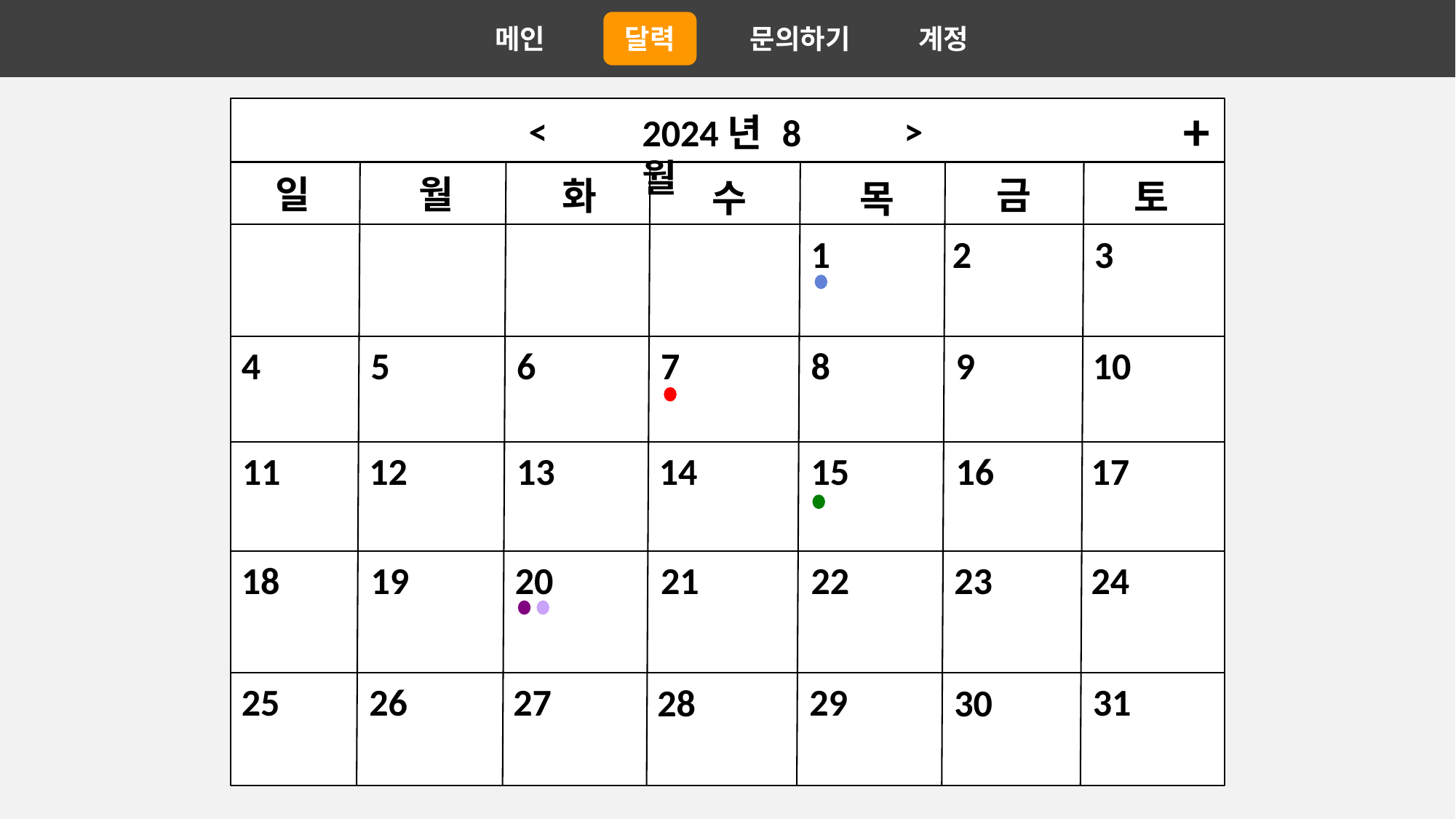

계정
달력
문의하기
메인
+

>
<
2024년 8월
일
월
금
화
토
수
목
1
2
3

5
7
9
10
4
6
8

11
12
15
16
17
13
14

18
21
23
19
20
22
24

25
26
27
29
31
28
30